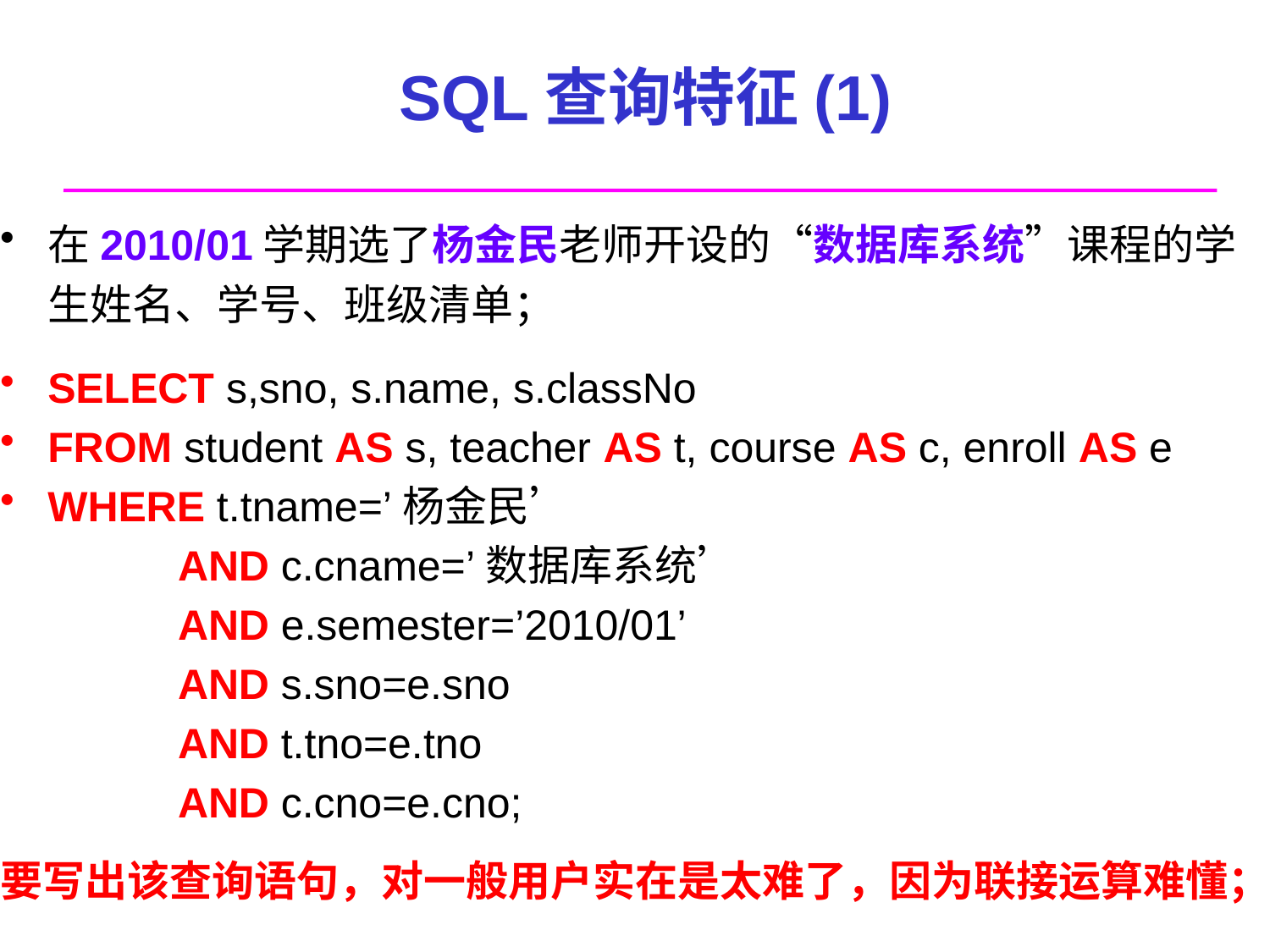

# SQL查询特征(1)
在2010/01学期选了杨金民老师开设的“数据库系统”课程的学生姓名、学号、班级清单；

SELECT s,sno, s.name, s.classNo
FROM student AS s, teacher AS t, course AS c, enroll AS e
WHERE t.tname=’杨金民’
               AND c.cname=’数据库系统’
               AND e.semester=’2010/01’
               AND s.sno=e.sno
               AND t.tno=e.tno
               AND c.cno=e.cno;

要写出该查询语句，对一般用户实在是太难了，因为联接运算难懂；